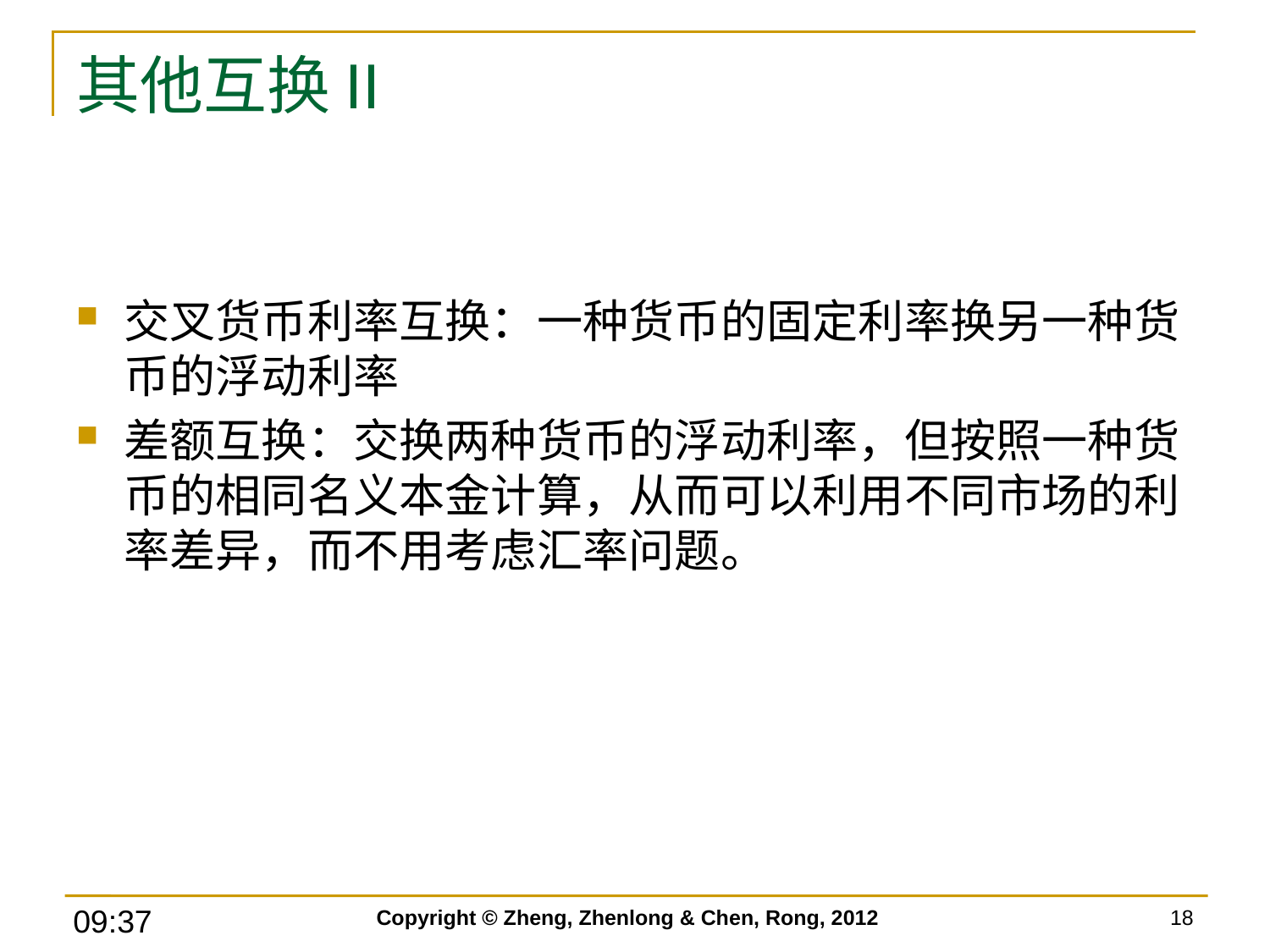

# 其他互换II

交叉货币利率互换：一种货币的固定利率换另一种货币的浮动利率
差额互换：交换两种货币的浮动利率，但按照一种货币的相同名义本金计算，从而可以利用不同市场的利率差异，而不用考虑汇率问题。
Copyright © Zheng, Zhenlong & Chen, Rong, 2012
18